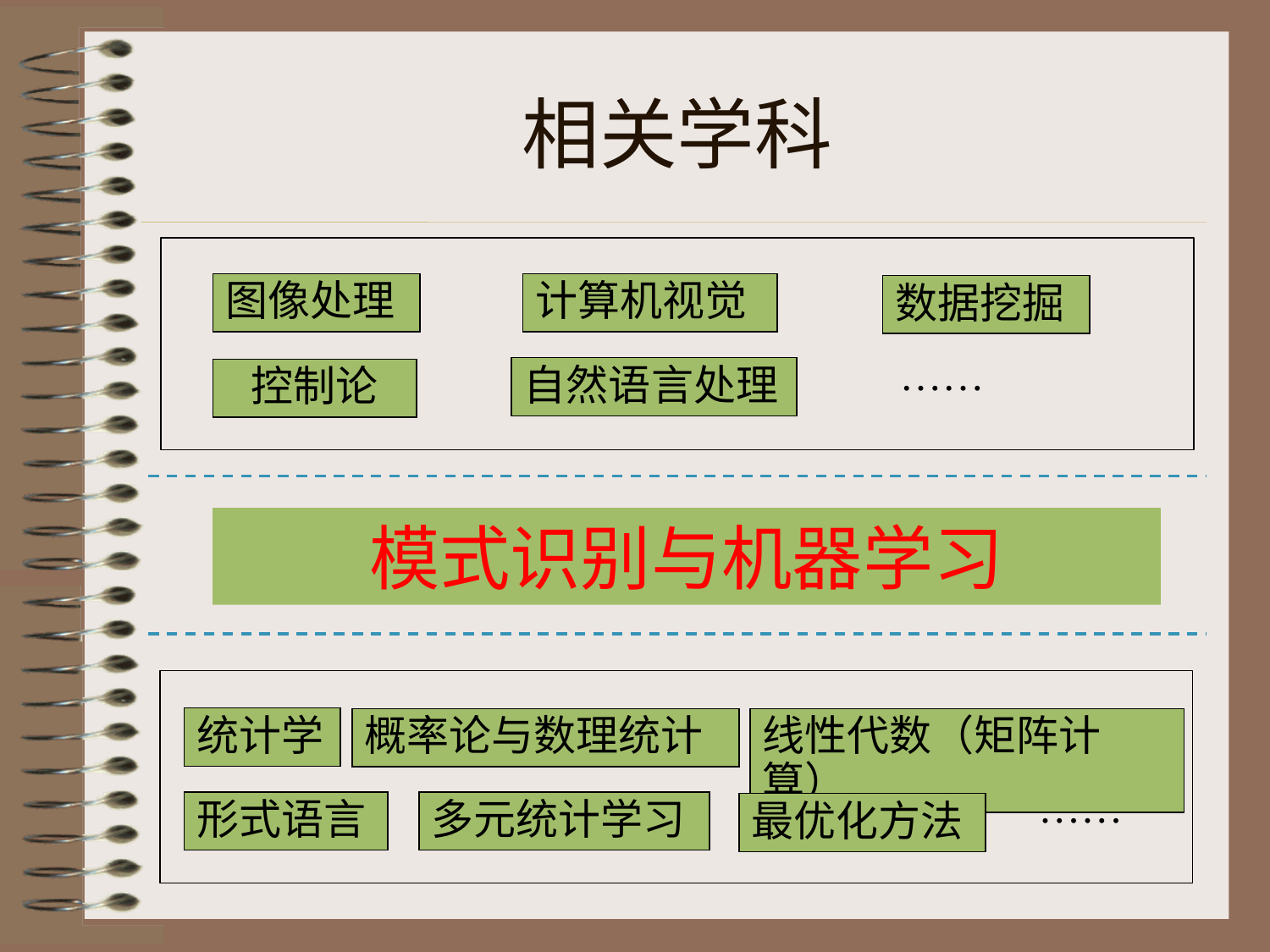

# 相关学科

图像处理
计算机视觉
数据挖掘
……
自然语言处理
控制论
模式识别与机器学习

统计学
概率论与数理统计
线性代数（矩阵计算）
……
形式语言
多元统计学习
最优化方法